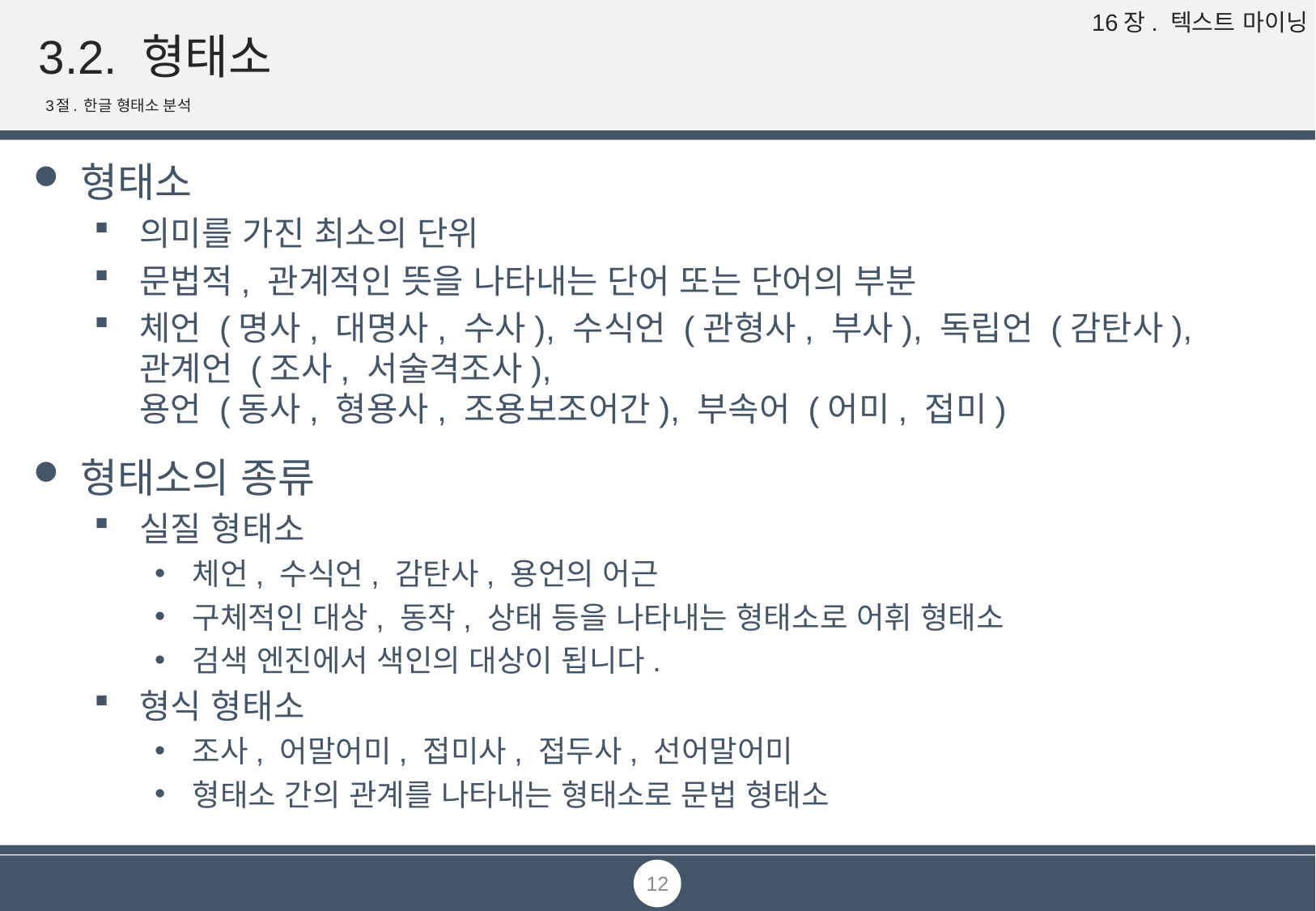

# 3.2. 형태소
3절. 한글 형태소 분석
형태소
의미를 가진 최소의 단위
문법적, 관계적인 뜻을 나타내는 단어 또는 단어의 부분
체언 (명사, 대명사, 수사), 수식언 (관형사, 부사), 독립언 (감탄사), 관계언 (조사, 서술격조사),
용언 (동사, 형용사, 조용보조어간), 부속어 (어미, 접미)
형태소의 종류
실질 형태소
체언, 수식언, 감탄사, 용언의 어근
구체적인 대상, 동작, 상태 등을 나타내는 형태소로 어휘 형태소
검색 엔진에서 색인의 대상이 됩니다.
형식 형태소
조사, 어말어미, 접미사, 접두사, 선어말어미
형태소 간의 관계를 나타내는 형태소로 문법 형태소

12